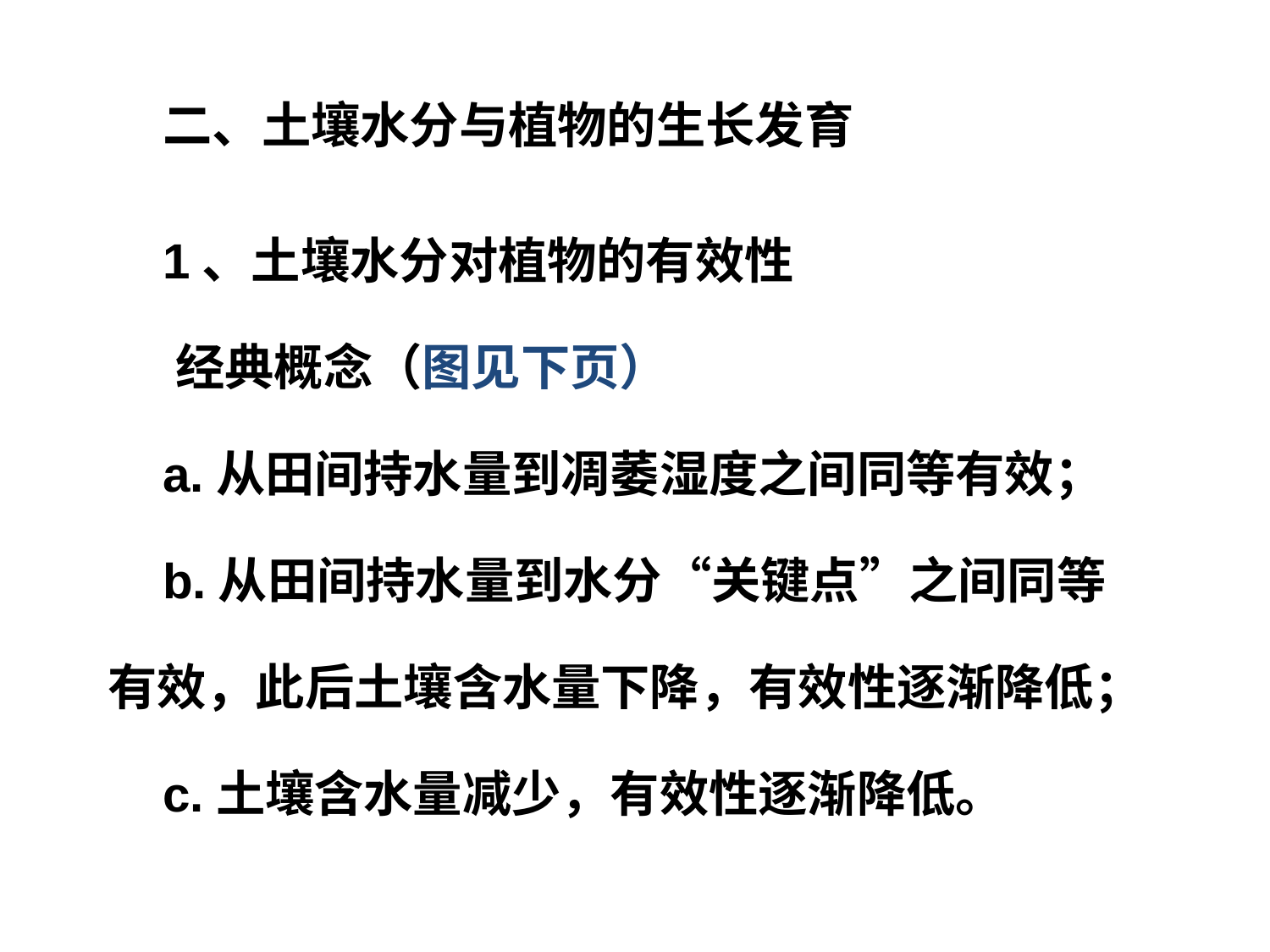

# 二、土壤水分与植物的生长发育
    1、土壤水分对植物的有效性
     经典概念（图见下页）
    a.从田间持水量到凋萎湿度之间同等有效；
    b.从田间持水量到水分“关键点”之间同等
有效，此后土壤含水量下降，有效性逐渐降低；
    c.土壤含水量减少，有效性逐渐降低。